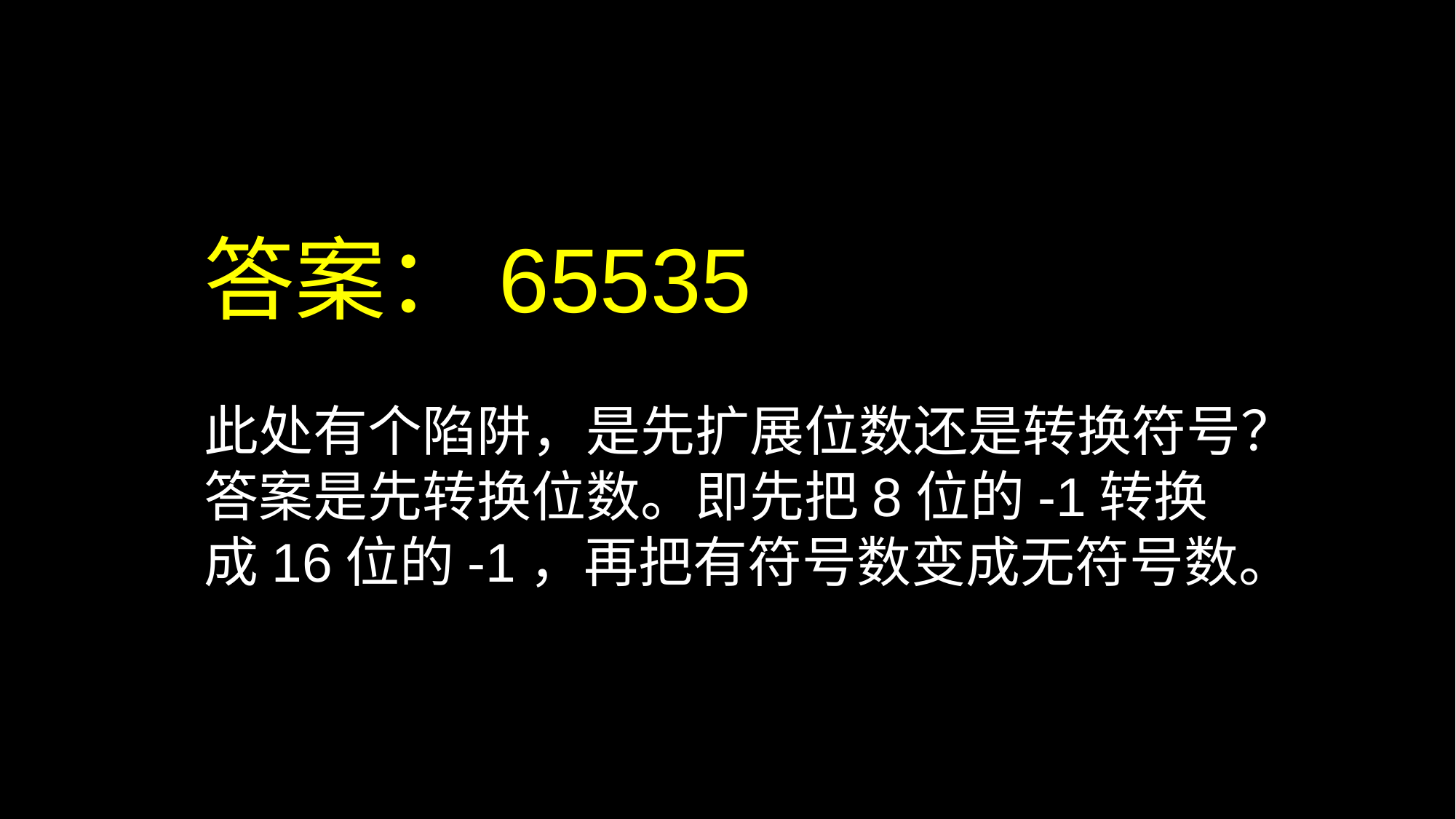

答案：65535

此处有个陷阱，是先扩展位数还是转换符号？
答案是先转换位数。即先把8位的-1转换成16位的-1，再把有符号数变成无符号数。